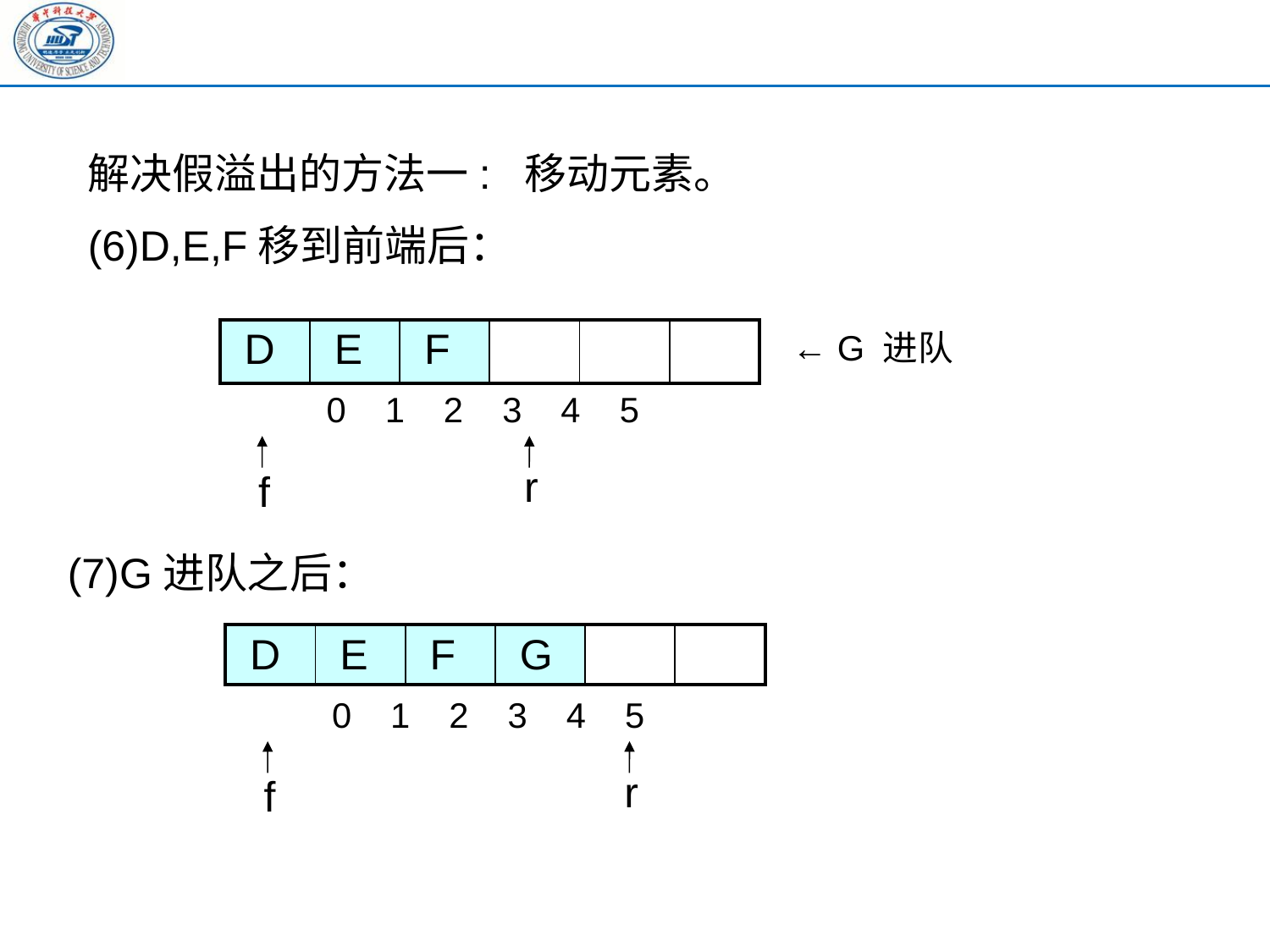

解决假溢出的方法一:  移动元素。

(6)D,E,F移到前端后：
| D | E | F |  |  |  |
| --- | --- | --- | --- | --- | --- |
← G 进队
0    1    2    3    4    5

r
f
# (7)G进队之后：
| D | E | F | G |  |  |
| --- | --- | --- | --- | --- | --- |
0    1    2    3    4    5

r
f